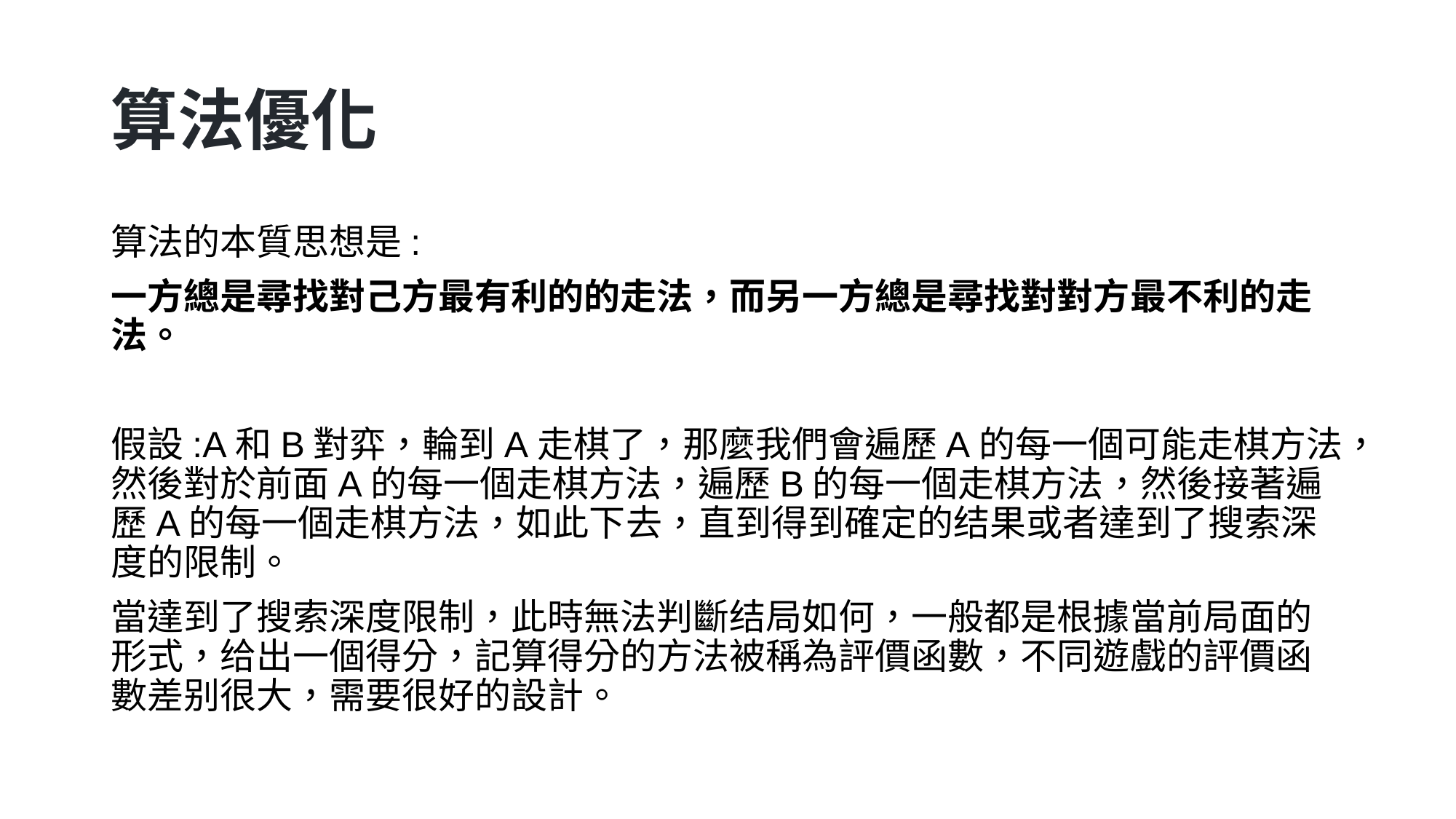

# 算法優化
算法的本質思想是:
一方總是尋找對己方最有利的的走法，而另一方總是尋找對對方最不利的走法。

假設:A和B對弈，輪到A走棋了，那麼我們會遍歷A的每一個可能走棋方法，然後對於前面A的每一個走棋方法，遍歷B的每一個走棋方法，然後接著遍歷A的每一個走棋方法，如此下去，直到得到確定的结果或者達到了搜索深度的限制。
當達到了搜索深度限制，此時無法判斷结局如何，一般都是根據當前局面的形式，给出一個得分，記算得分的方法被稱為評價函數，不同遊戲的評價函數差别很大，需要很好的設計。